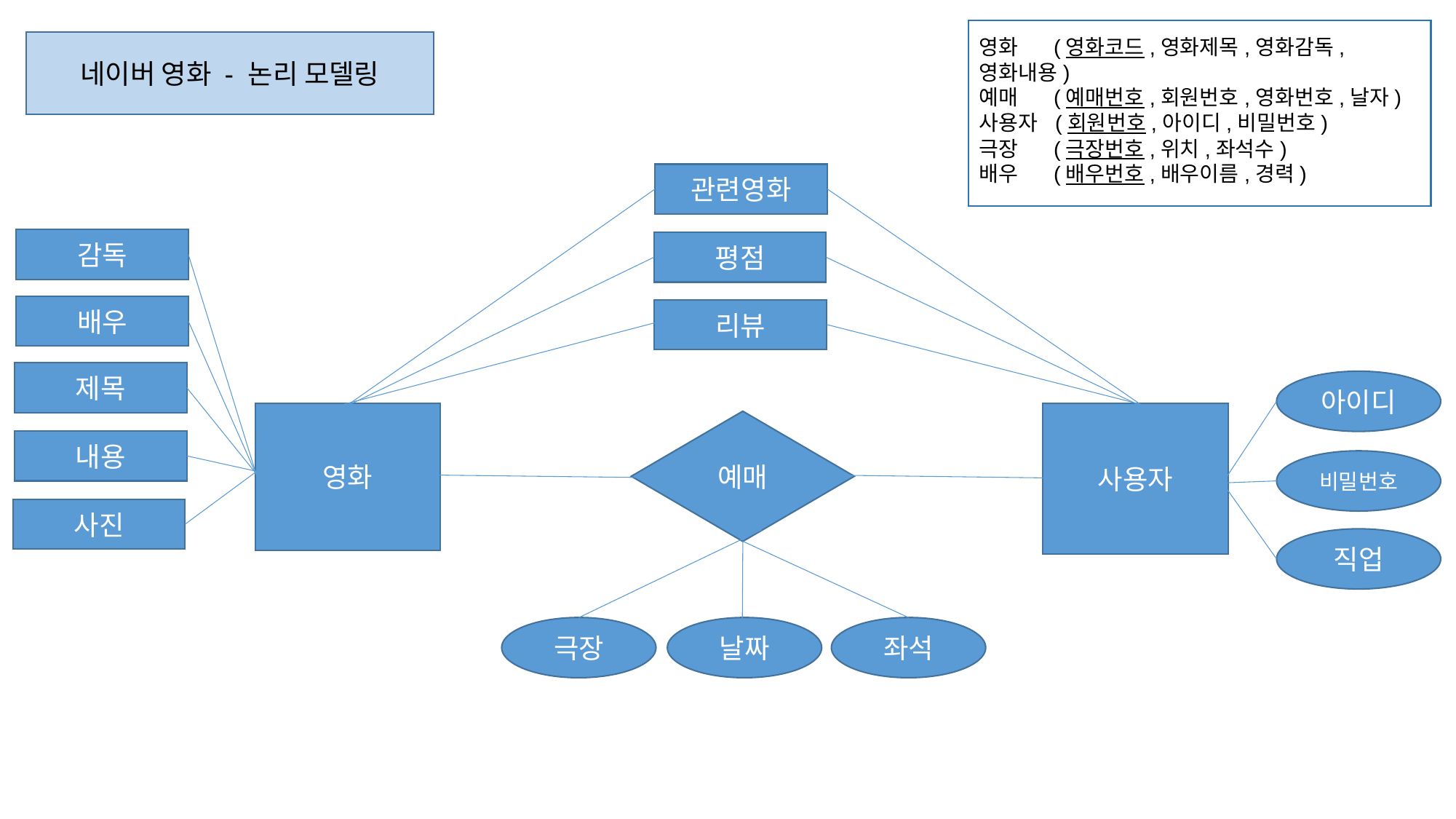

영화     (영화코드,영화제목,영화감독,영화내용)
예매     (예매번호,회원번호,영화번호,날자)
사용자  (회원번호,아이디,비밀번호)
극장     (극장번호,위치,좌석수)
배우     (배우번호,배우이름,경력)

네이버 영화 - 논리 모델링
관련영화
감독
평점
배우
리뷰
제목
아이디
영화
사용자
예매
내용
비밀번호
사진
직업
극장
날짜
좌석